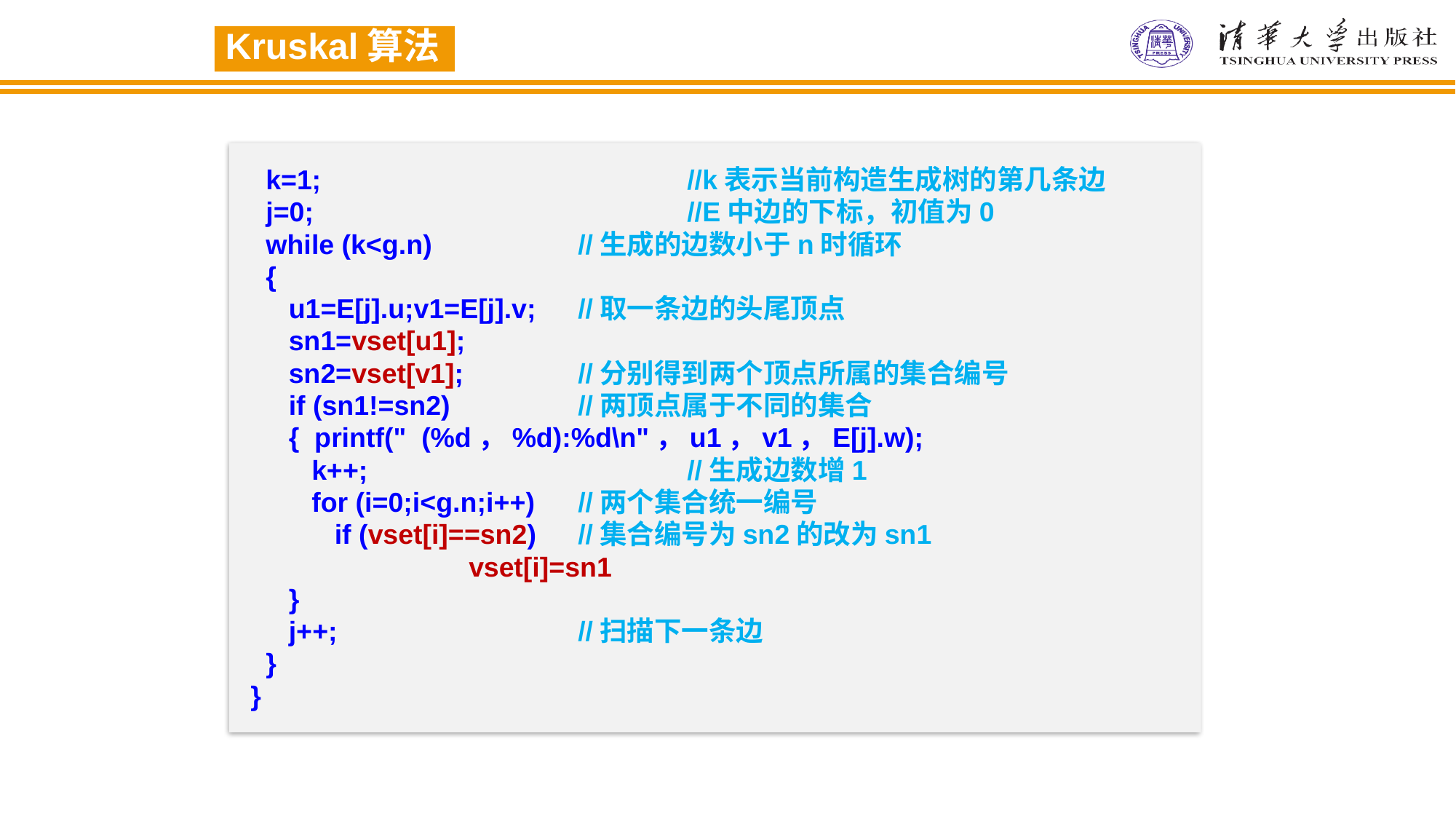

Kruskal算法
  k=1;				//k表示当前构造生成树的第几条边
  j=0;				//E中边的下标，初值为0
  while (k<g.n)		//生成的边数小于n时循环
  {
     u1=E[j].u;v1=E[j].v;	//取一条边的头尾顶点
     sn1=vset[u1];
     sn2=vset[v1];		//分别得到两个顶点所属的集合编号
     if (sn1!=sn2)  		//两顶点属于不同的集合
     {  printf("  (%d，%d):%d\n"，u1，v1，E[j].w);
        k++;		   	//生成边数增1
        for (i=0;i<g.n;i++)  	//两个集合统一编号
           if (vset[i]==sn2) 	//集合编号为sn2的改为sn1
		vset[i]=sn1
     }
     j++;			//扫描下一条边
  }
}